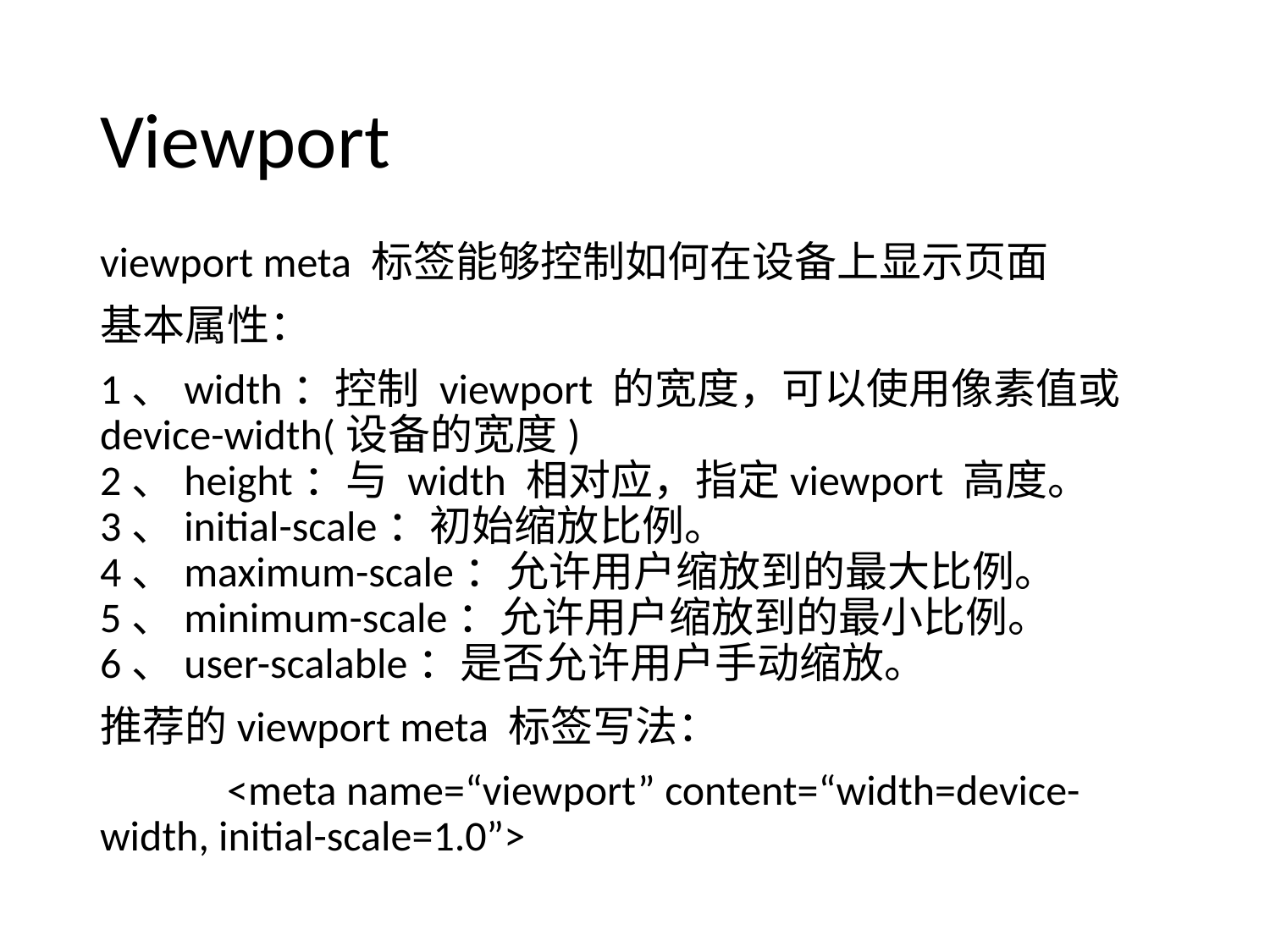

# Viewport
viewport meta 标签能够控制如何在设备上显示页面
基本属性：
1、width：控制 viewport 的宽度，可以使用像素值或device-width(设备的宽度)
2、height：与 width 相对应，指定viewport 高度。
3、initial-scale：初始缩放比例。
4、maximum-scale：允许用户缩放到的最大比例。
5、minimum-scale：允许用户缩放到的最小比例。
6、user-scalable：是否允许用户手动缩放。
推荐的viewport meta 标签写法：
	<meta name=“viewport” content=“width=device-width, initial-scale=1.0”>